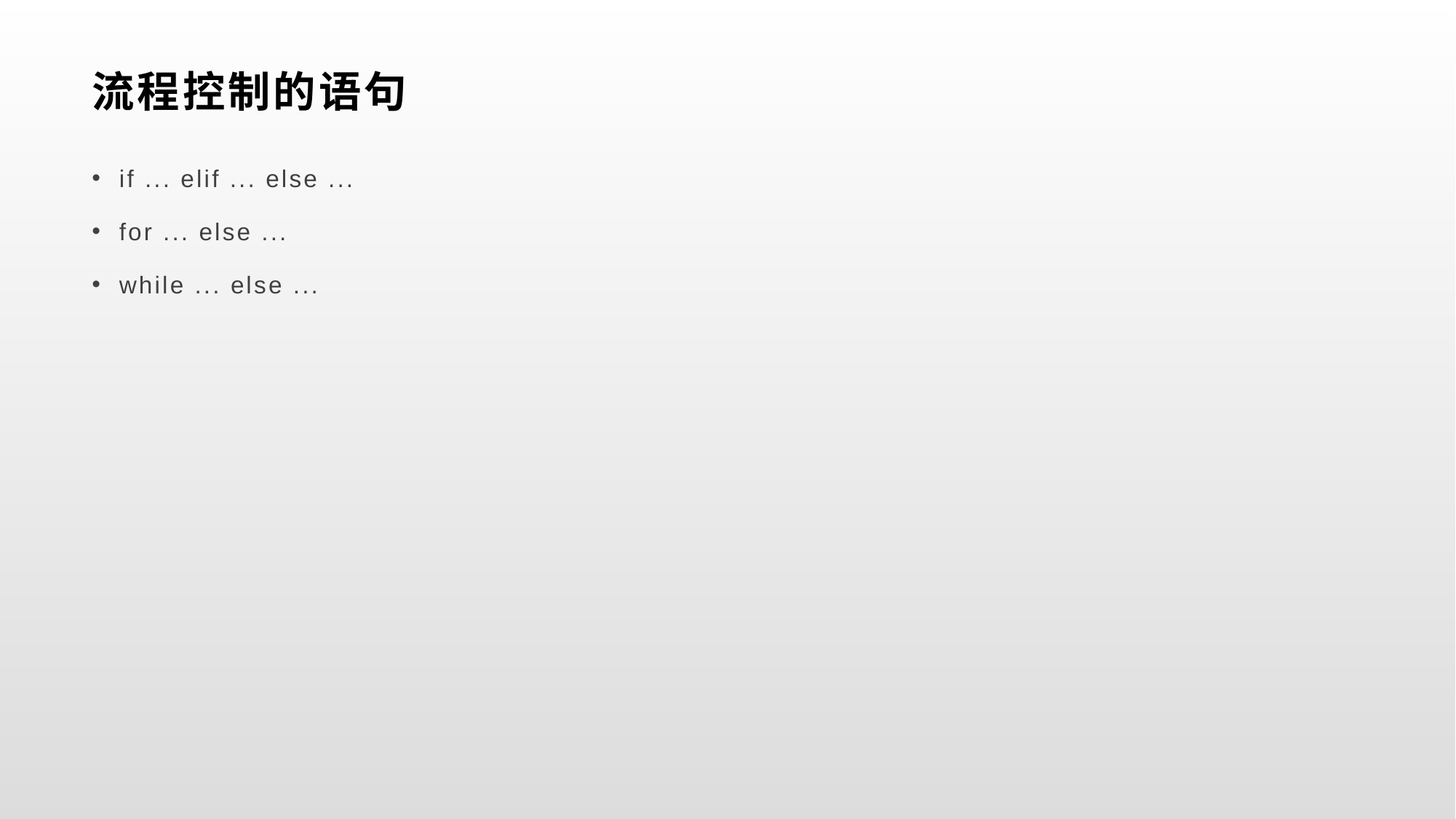

# 流程控制的语句
if ... elif ... else ...
for ... else ...
while ... else ...